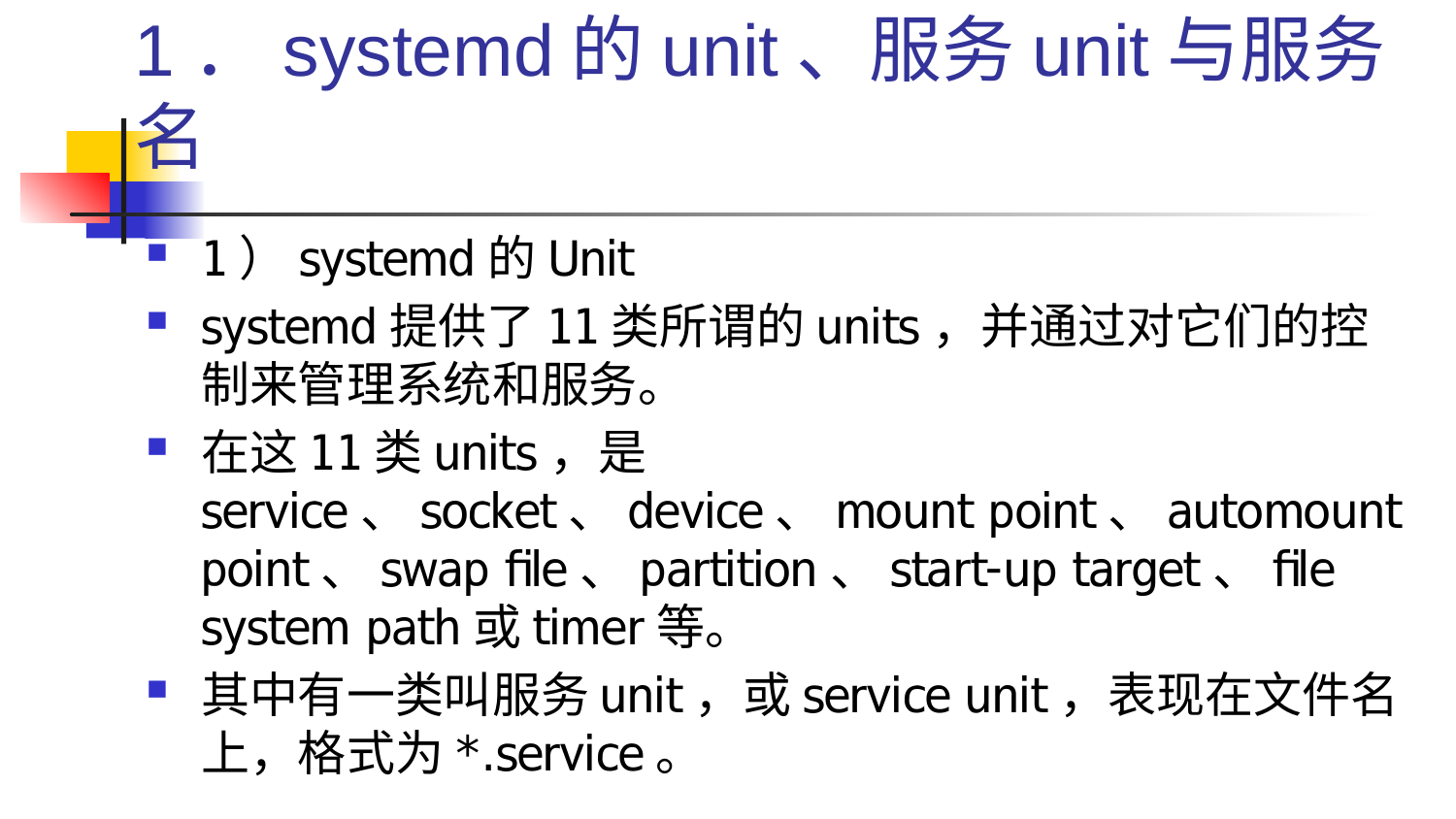

# 1．systemd的unit、服务unit与服务名
1）systemd的Unit
systemd提供了11类所谓的units，并通过对它们的控制来管理系统和服务。
在这11类units，是service、socket、device、mount point、automount point、swap file、partition、start-up target、file system path或timer等。
其中有一类叫服务unit，或service unit，表现在文件名上，格式为*.service。